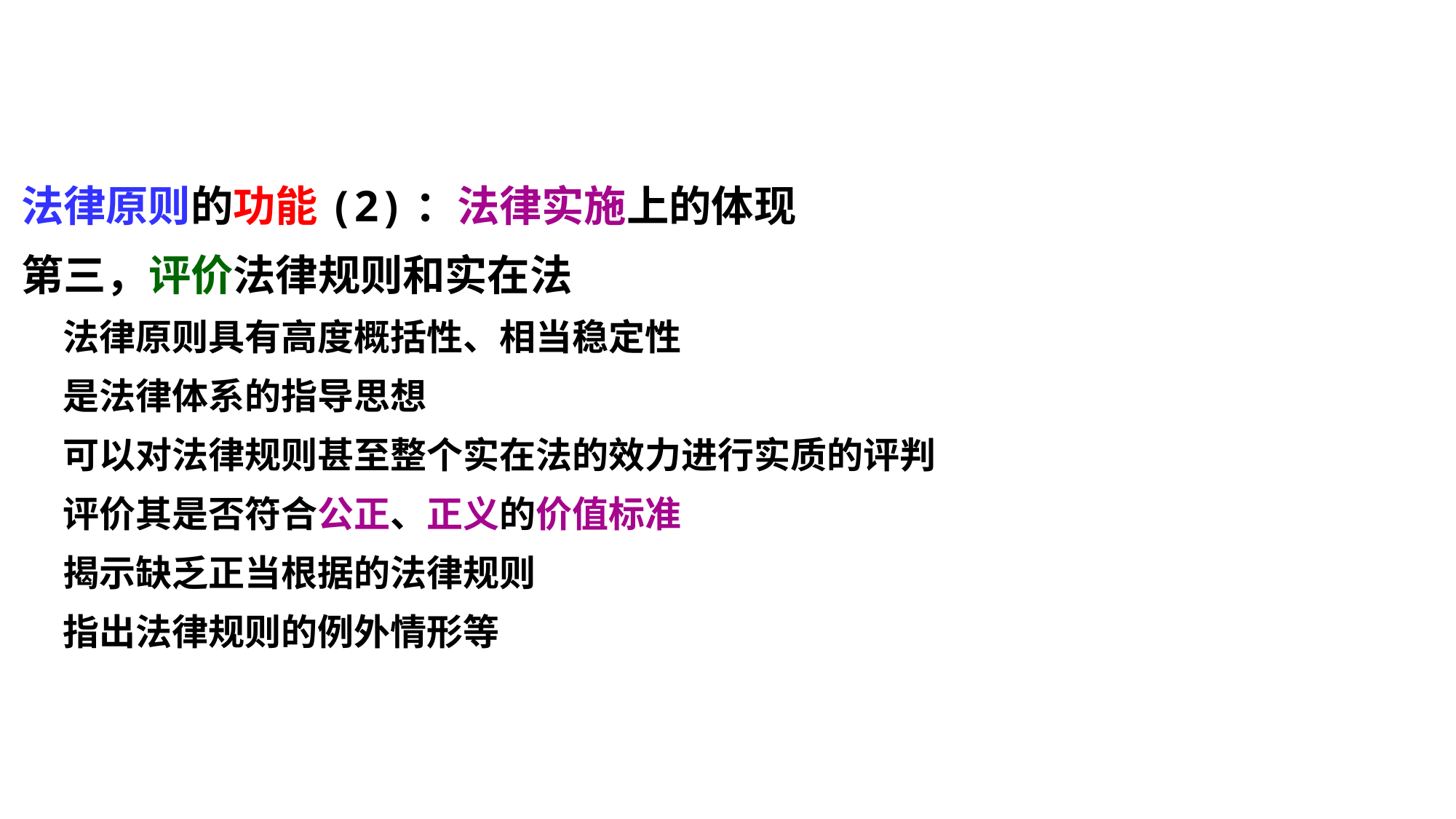

法律原则的功能(2)：法律实施上的体现
第三，评价法律规则和实在法
    法律原则具有高度概括性、相当稳定性
    是法律体系的指导思想
    可以对法律规则甚至整个实在法的效力进行实质的评判
    评价其是否符合公正、正义的价值标准
    揭示缺乏正当根据的法律规则
    指出法律规则的例外情形等